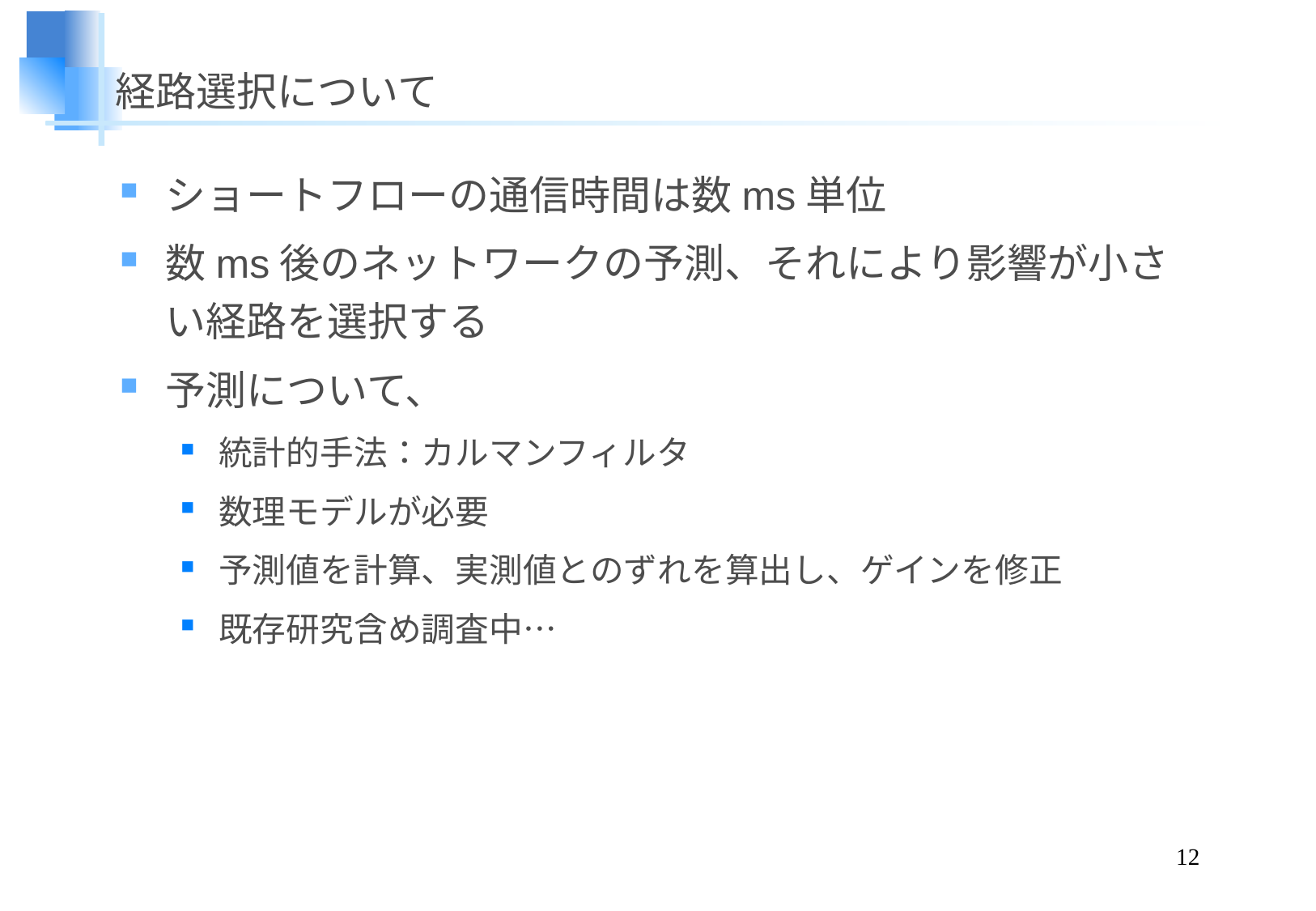

# 経路選択について
ショートフローの通信時間は数ms単位
数ms後のネットワークの予測、それにより影響が小さい経路を選択する
予測について、
統計的手法：カルマンフィルタ
数理モデルが必要
予測値を計算、実測値とのずれを算出し、ゲインを修正
既存研究含め調査中…
12